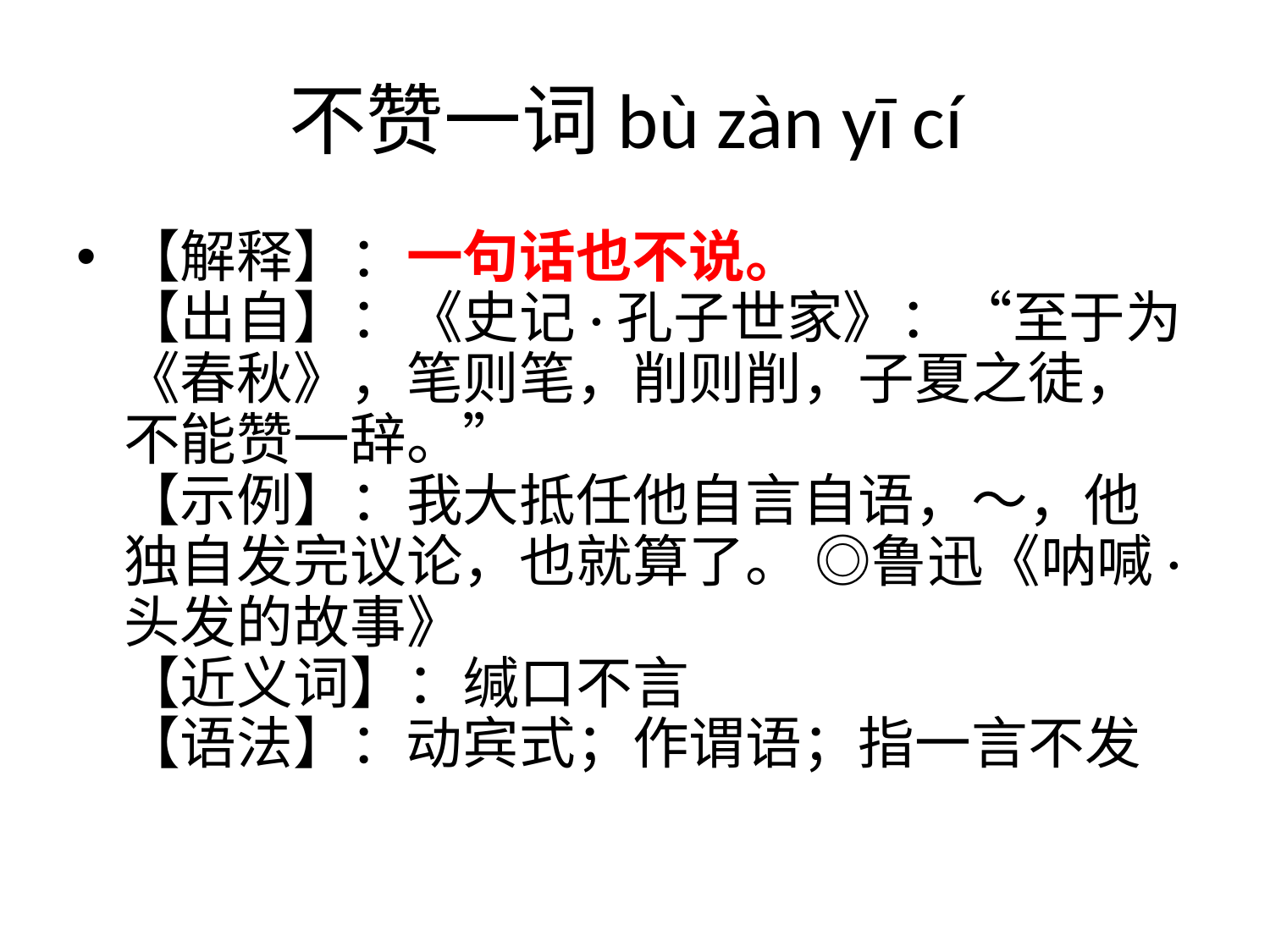

# 不赞一词bù zàn yī cí
【解释】：一句话也不说。
【出自】：《史记·孔子世家》：“至于为《春秋》，笔则笔，削则削，子夏之徒，不能赞一辞。”
【示例】：我大抵任他自言自语，～，他独自发完议论，也就算了。 ◎鲁迅《呐喊·头发的故事》
【近义词】：缄口不言
【语法】：动宾式；作谓语；指一言不发